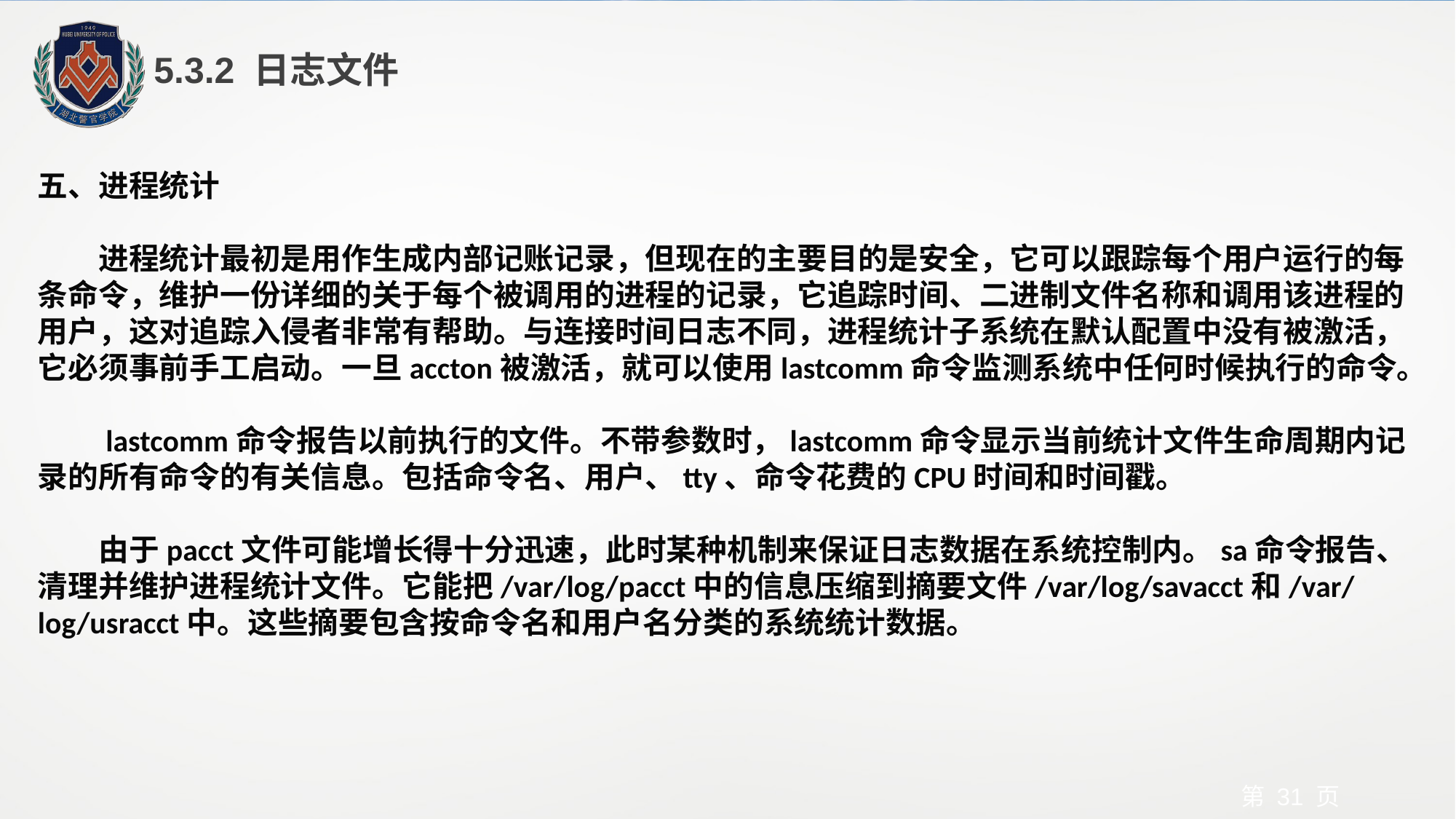

5.3.2 日志文件
五、进程统计

　　进程统计最初是用作生成内部记账记录，但现在的主要目的是安全，它可以跟踪每个用户运行的每条命令，维护一份详细的关于每个被调用的进程的记录，它追踪时间、二进制文件名称和调用该进程的用户，这对追踪入侵者非常有帮助。与连接时间日志不同，进程统计子系统在默认配置中没有被激活，它必须事前手工启动。一旦accton被激活，就可以使用lastcomm命令监测系统中任何时候执行的命令。

　　lastcomm命令报告以前执行的文件。不带参数时，lastcomm命令显示当前统计文件生命周期内记录的所有命令的有关信息。包括命令名、用户、tty、命令花费的CPU时间和时间戳。

　　由于pacct文件可能增长得十分迅速，此时某种机制来保证日志数据在系统控制内。sa命令报告、清理并维护进程统计文件。它能把/var/log/pacct中的信息压缩到摘要文件/var/log/savacct和/var/log/usracct中。这些摘要包含按命令名和用户名分类的系统统计数据。